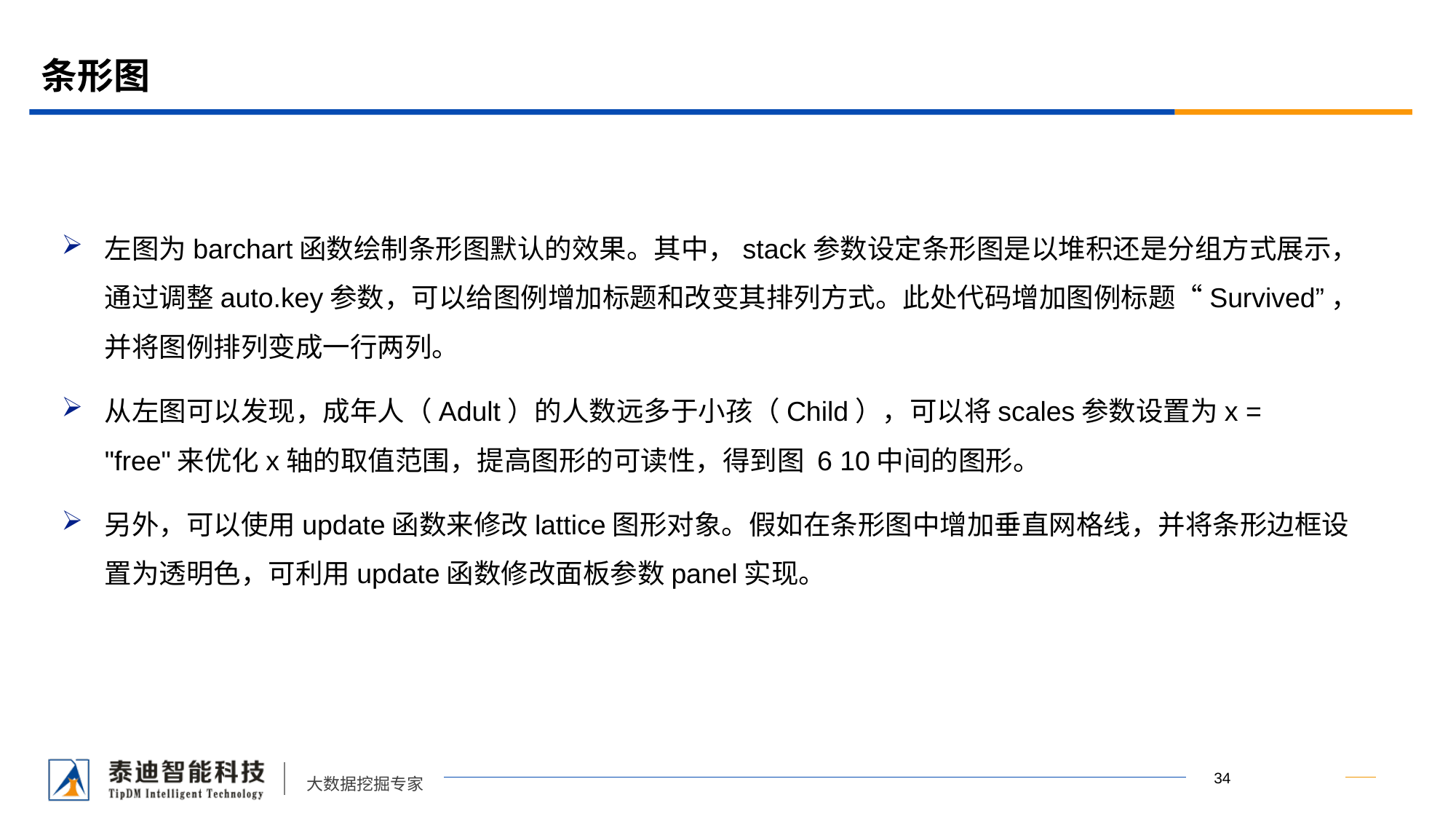

# 条形图

左图为barchart函数绘制条形图默认的效果。其中，stack参数设定条形图是以堆积还是分组方式展示，通过调整auto.key参数，可以给图例增加标题和改变其排列方式。此处代码增加图例标题“Survived”，并将图例排列变成一行两列。
从左图可以发现，成年人（Adult）的人数远多于小孩（Child），可以将scales参数设置为x = "free"来优化x轴的取值范围，提高图形的可读性，得到图 6 10中间的图形。
另外，可以使用update函数来修改lattice图形对象。假如在条形图中增加垂直网格线，并将条形边框设置为透明色，可利用update函数修改面板参数panel实现。